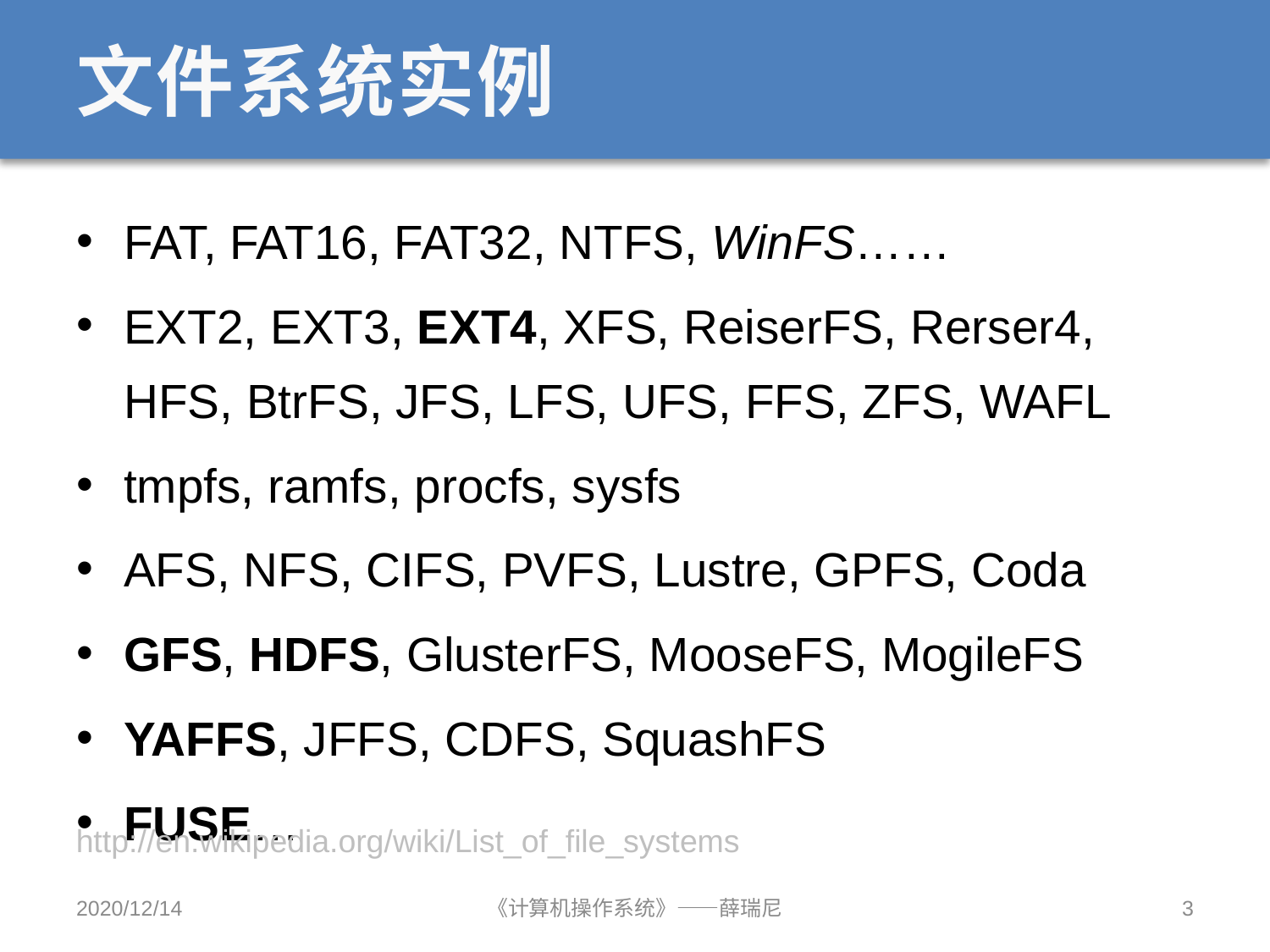

# 文件系统实例
FAT, FAT16, FAT32, NTFS, WinFS……
EXT2, EXT3, EXT4, XFS, ReiserFS, Rerser4, HFS, BtrFS, JFS, LFS, UFS, FFS, ZFS, WAFL
tmpfs, ramfs, procfs, sysfs
AFS, NFS, CIFS, PVFS, Lustre, GPFS, Coda
GFS, HDFS, GlusterFS, MooseFS, MogileFS
YAFFS, JFFS, CDFS, SquashFS
FUSE…
http://en.wikipedia.org/wiki/List_of_file_systems
2020/12/14
《计算机操作系统》——薛瑞尼
3